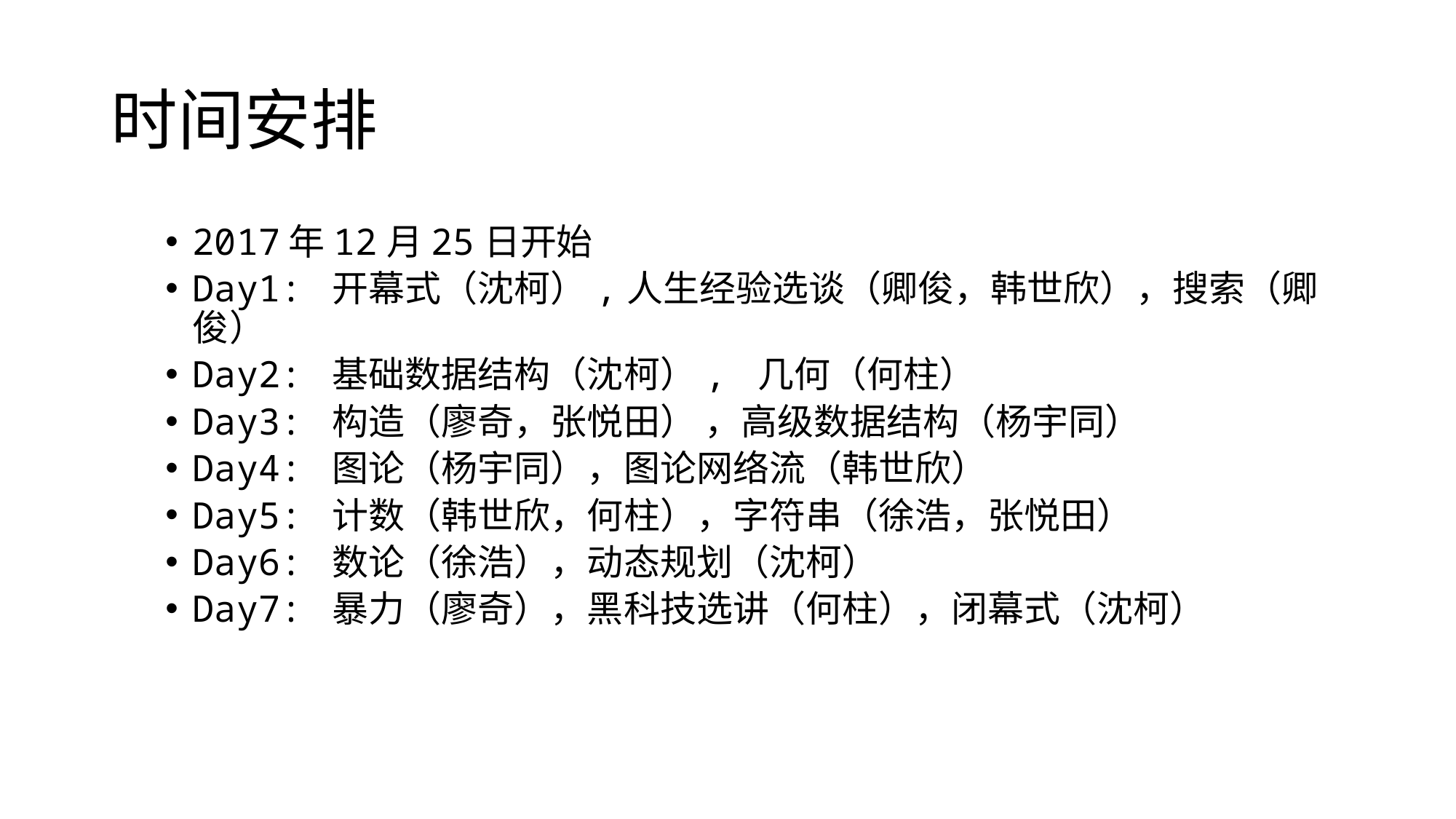

# 时间安排
2017年12月25日开始
Day1: 开幕式（沈柯）,人生经验选谈（卿俊，韩世欣），搜索（卿俊）
Day2: 基础数据结构（沈柯）, 几何（何柱）
Day3: 构造（廖奇，张悦田） ，高级数据结构（杨宇同）
Day4: 图论（杨宇同），图论网络流（韩世欣）
Day5: 计数（韩世欣，何柱），字符串（徐浩，张悦田）
Day6: 数论（徐浩），动态规划（沈柯）
Day7: 暴力（廖奇），黑科技选讲（何柱），闭幕式（沈柯）